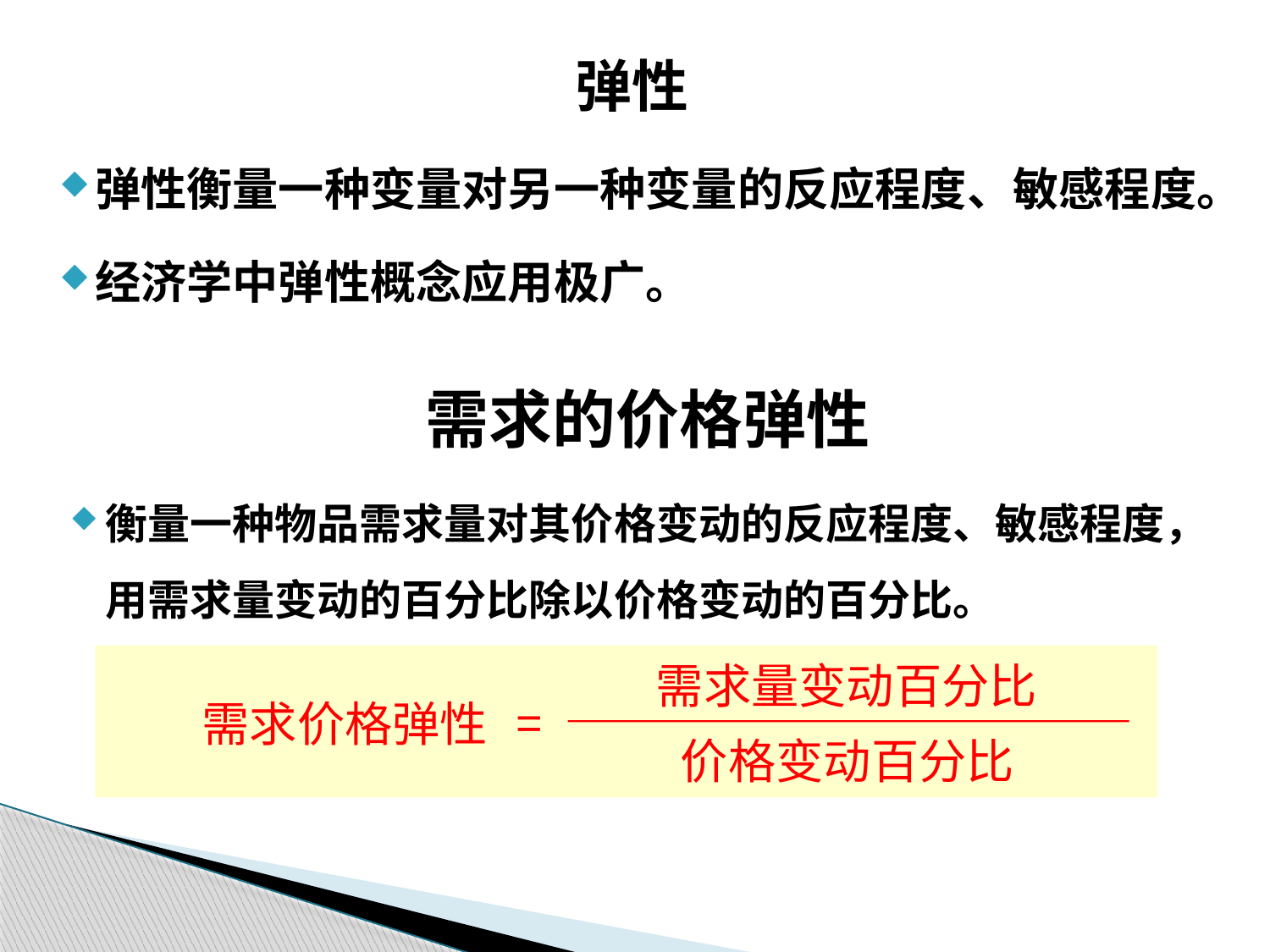

弹性
弹性衡量一种变量对另一种变量的反应程度、敏感程度。
经济学中弹性概念应用极广。
需求的价格弹性
衡量一种物品需求量对其价格变动的反应程度、敏感程度，用需求量变动的百分比除以价格变动的百分比。

需求量变动百分比
需求价格弹性
=

价格变动百分比